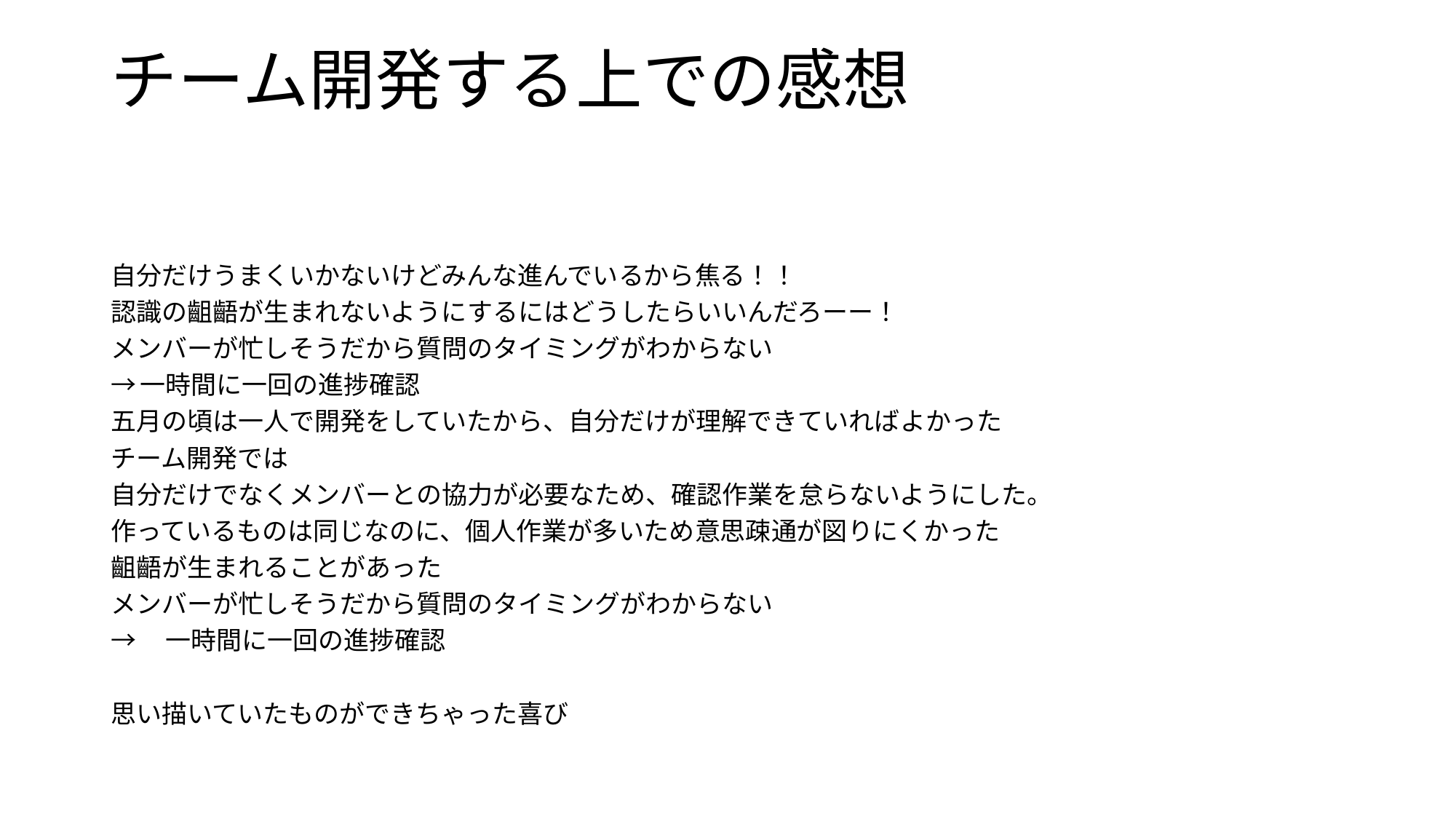

# チーム開発する上での感想

自分だけうまくいかないけどみんな進んでいるから焦る！！
認識の齟齬が生まれないようにするにはどうしたらいいんだろーー！
メンバーが忙しそうだから質問のタイミングがわからない
→一時間に一回の進捗確認
五月の頃は一人で開発をしていたから、自分だけが理解できていればよかった
チーム開発では
自分だけでなくメンバーとの協力が必要なため、確認作業を怠らないようにした。
作っているものは同じなのに、個人作業が多いため意思疎通が図りにくかった
齟齬が生まれることがあった
メンバーが忙しそうだから質問のタイミングがわからない
→　一時間に一回の進捗確認

思い描いていたものができちゃった喜び